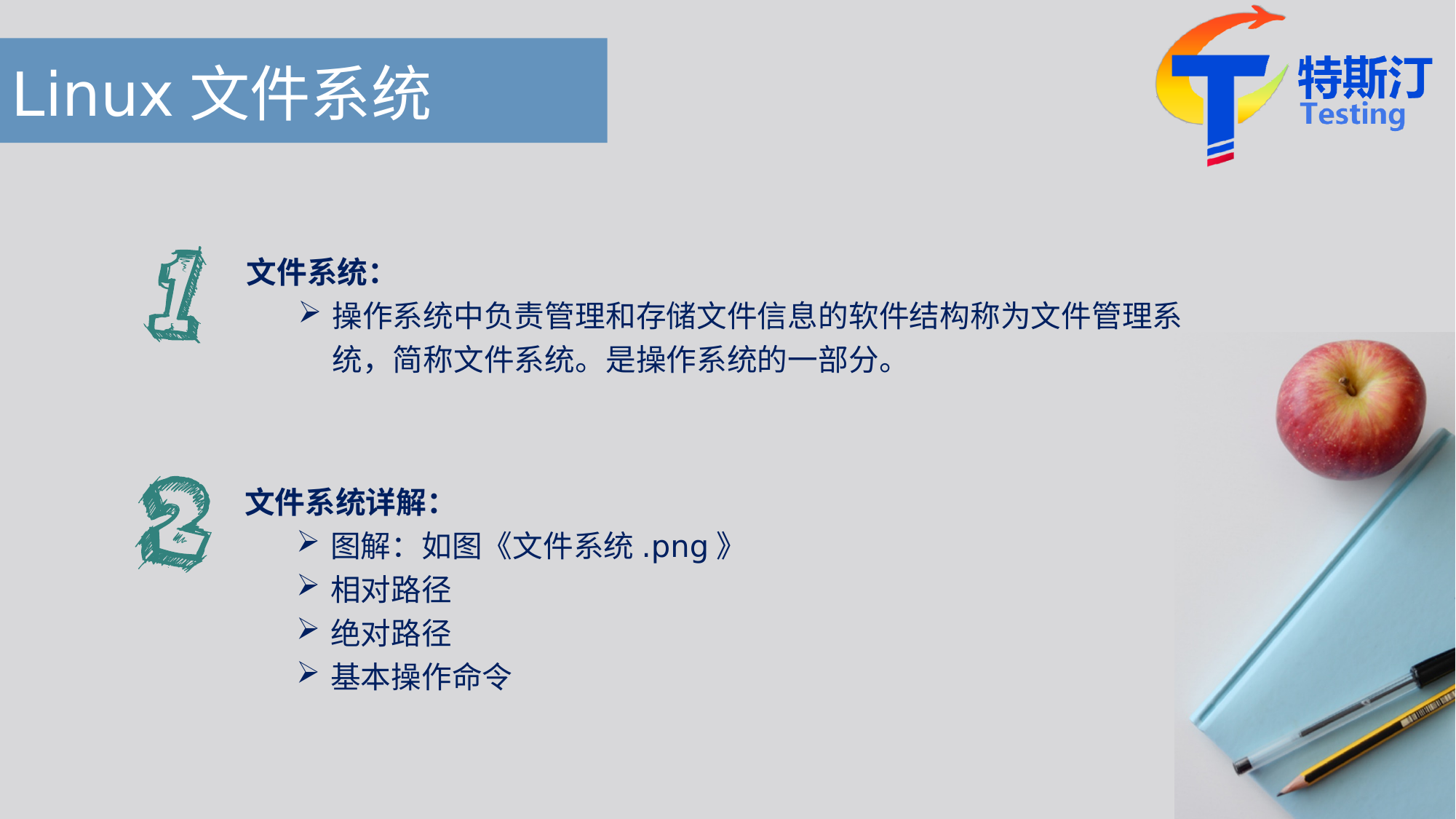

# Linux文件系统

文件系统：
操作系统中负责管理和存储文件信息的软件结构称为文件管理系统，简称文件系统。是操作系统的一部分。

文件系统详解：
图解：如图《文件系统.png》
相对路径
绝对路径
基本操作命令